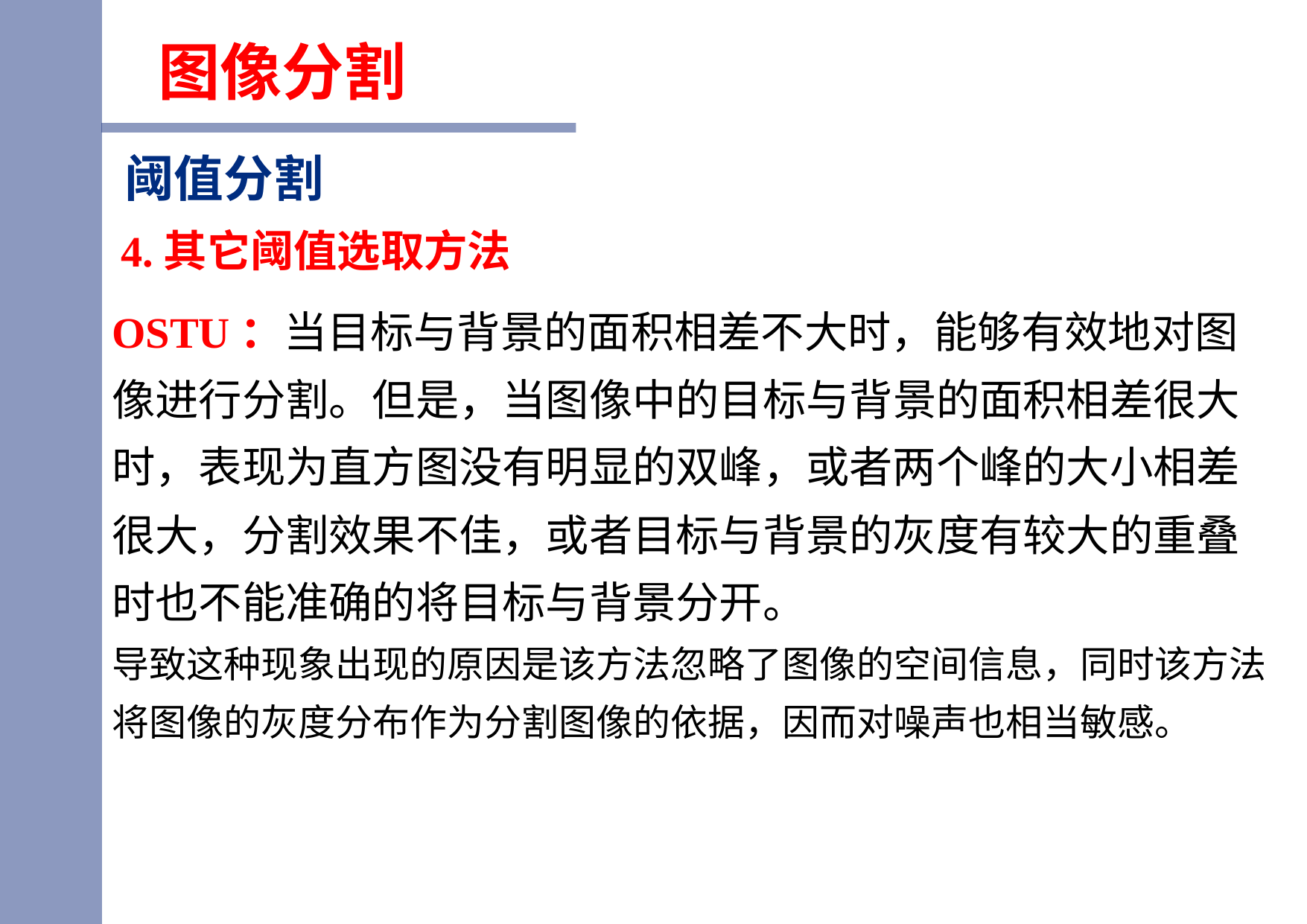

图像分割
阈值分割
4.其它阈值选取方法
OSTU：当目标与背景的面积相差不大时，能够有效地对图像进行分割。但是，当图像中的目标与背景的面积相差很大时，表现为直方图没有明显的双峰，或者两个峰的大小相差很大，分割效果不佳，或者目标与背景的灰度有较大的重叠时也不能准确的将目标与背景分开。
导致这种现象出现的原因是该方法忽略了图像的空间信息，同时该方法将图像的灰度分布作为分割图像的依据，因而对噪声也相当敏感。